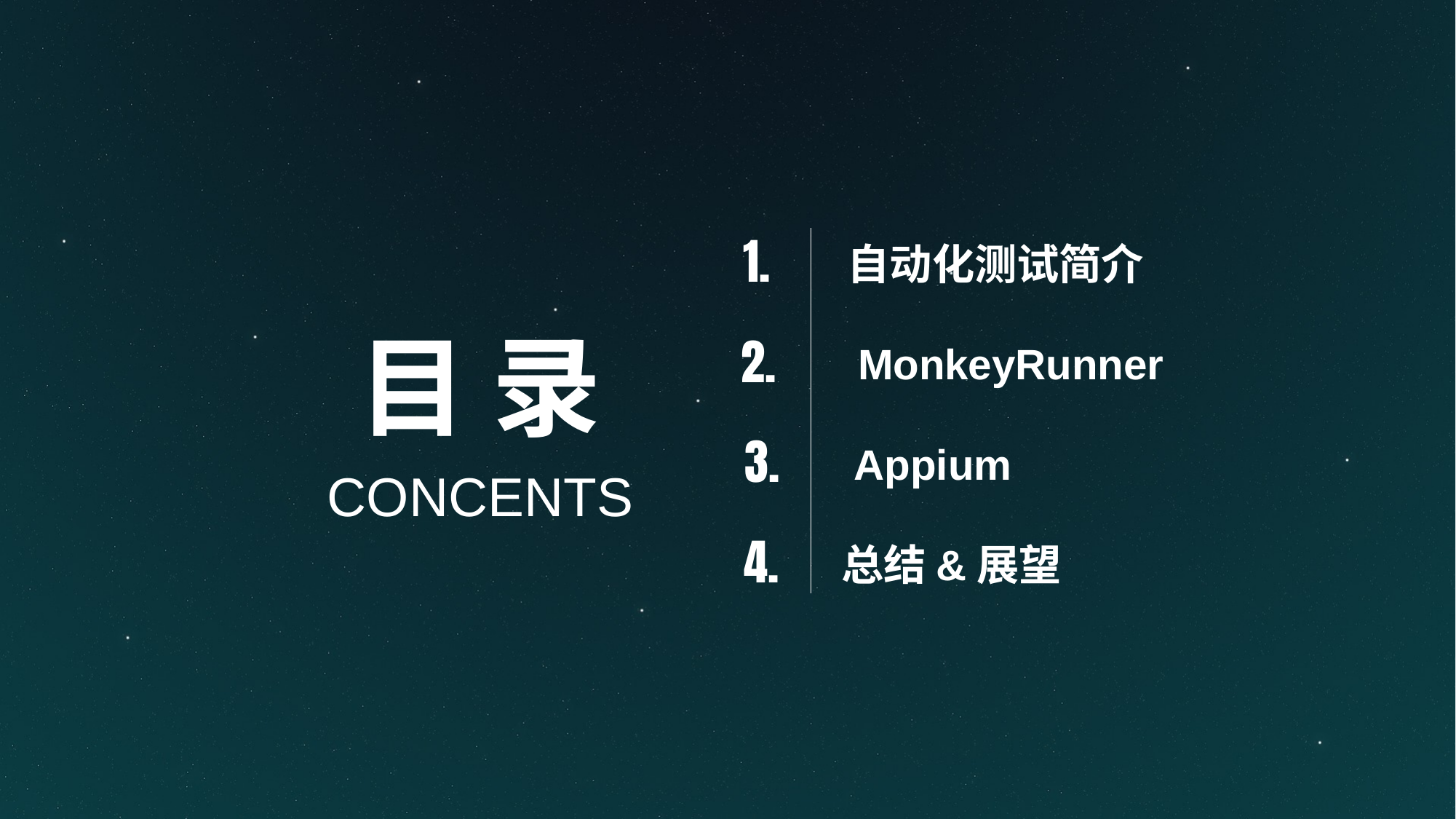

1.
自动化测试简介
目 录
  2.
MonkeyRunner
  3.
Appium
CONCENTS
  4.
总结&展望